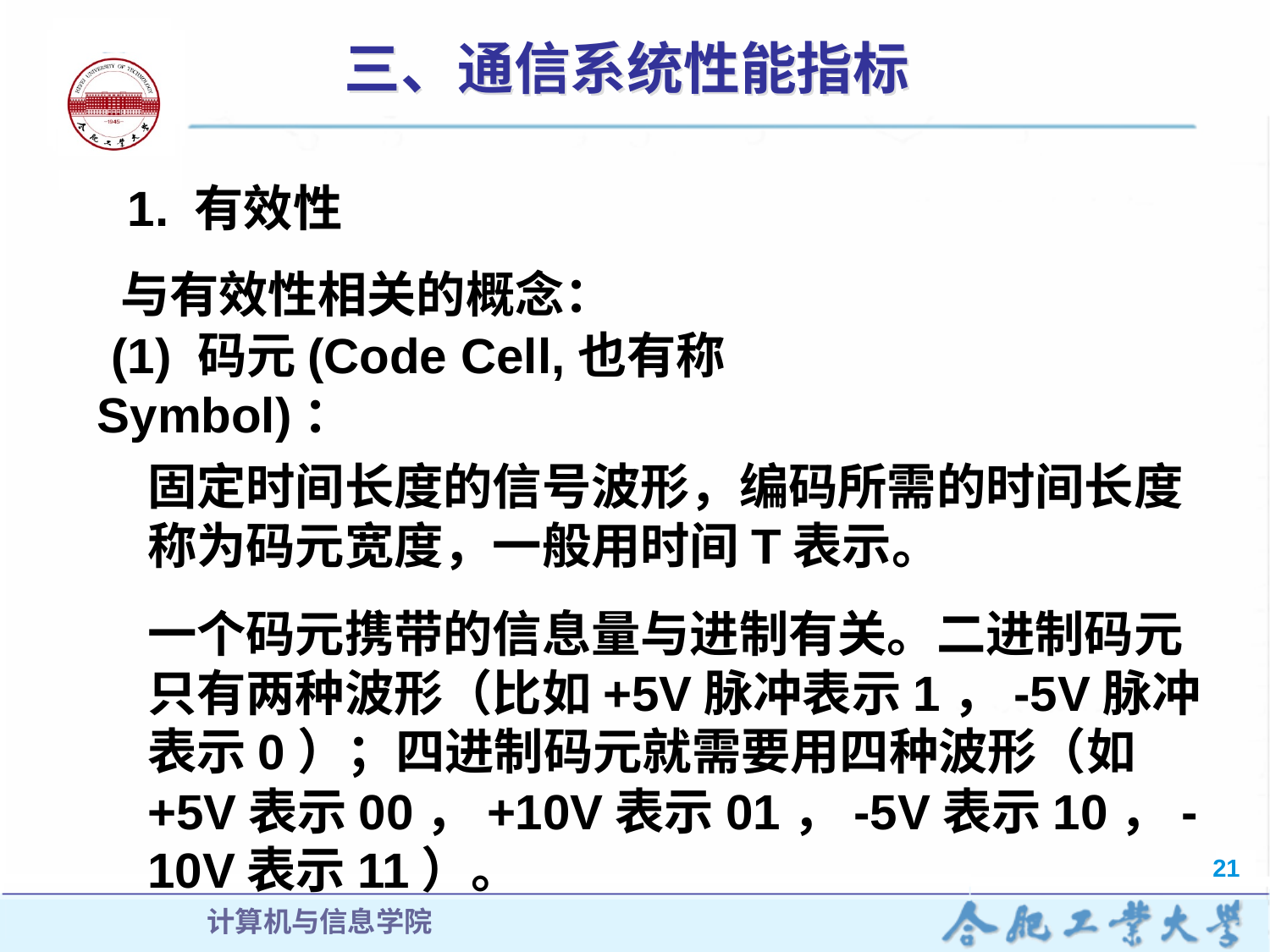

# 三、通信系统性能指标
1. 有效性
 与有效性相关的概念：
 (1) 码元(Code Cell,也有称Symbol)：
固定时间长度的信号波形，编码所需的时间长度称为码元宽度，一般用时间T表示。
一个码元携带的信息量与进制有关。二进制码元只有两种波形（比如+5V脉冲表示1，-5V脉冲表示0）；四进制码元就需要用四种波形（如+5V表示00，+10V表示01，-5V表示10，-10V表示11）。